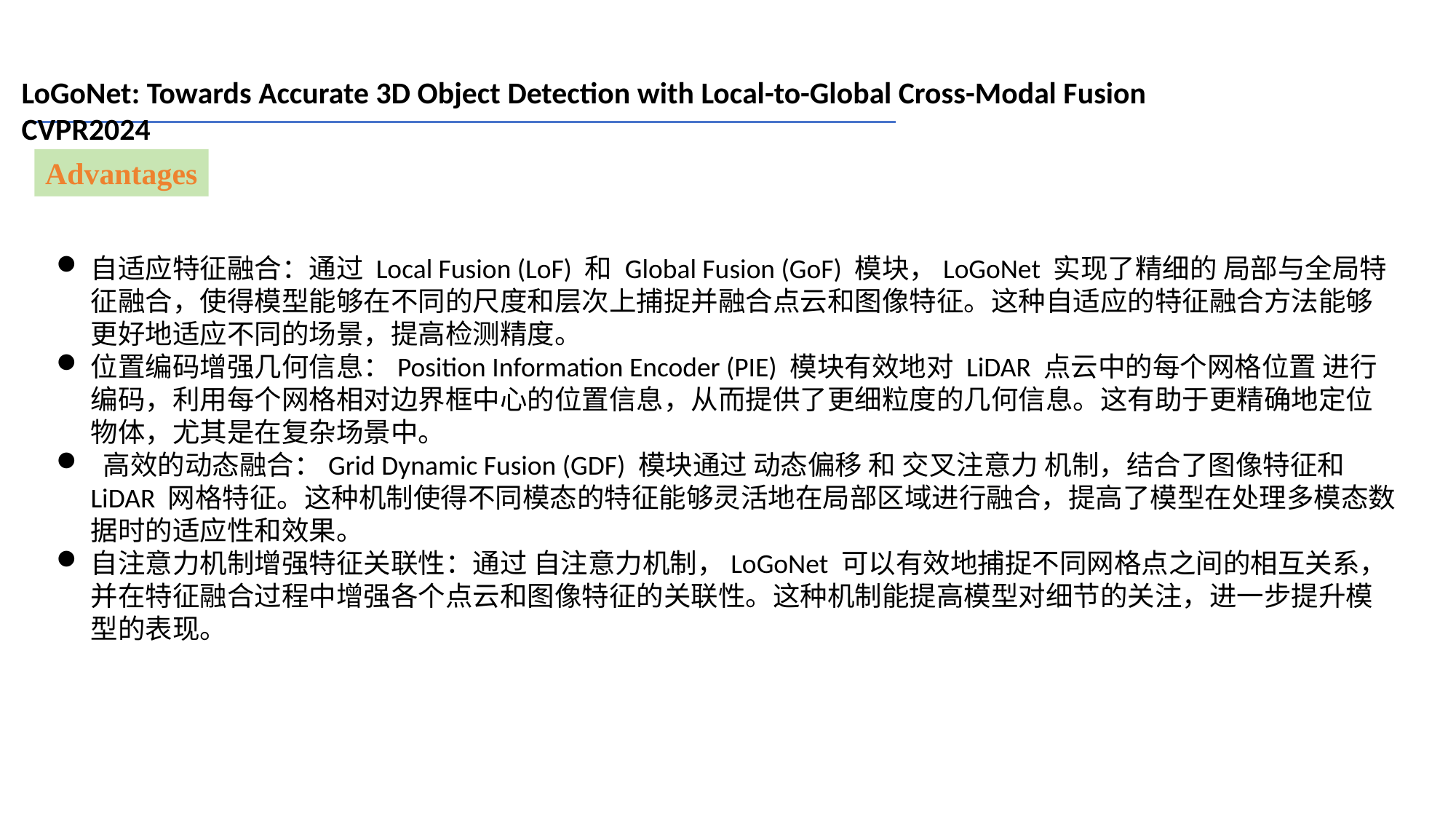

LoGoNet: Towards Accurate 3D Object Detection with Local-to-Global Cross-Modal Fusion                       CVPR2024
Advantages
自适应特征融合：通过 Local Fusion (LoF) 和 Global Fusion (GoF) 模块，LoGoNet 实现了精细的 局部与全局特征融合，使得模型能够在不同的尺度和层次上捕捉并融合点云和图像特征。这种自适应的特征融合方法能够更好地适应不同的场景，提高检测精度。
位置编码增强几何信息：Position Information Encoder (PIE) 模块有效地对 LiDAR 点云中的每个网格位置 进行编码，利用每个网格相对边界框中心的位置信息，从而提供了更细粒度的几何信息。这有助于更精确地定位物体，尤其是在复杂场景中。
 高效的动态融合：Grid Dynamic Fusion (GDF) 模块通过 动态偏移 和 交叉注意力 机制，结合了图像特征和 LiDAR 网格特征。这种机制使得不同模态的特征能够灵活地在局部区域进行融合，提高了模型在处理多模态数据时的适应性和效果。
自注意力机制增强特征关联性：通过 自注意力机制，LoGoNet 可以有效地捕捉不同网格点之间的相互关系，并在特征融合过程中增强各个点云和图像特征的关联性。这种机制能提高模型对细节的关注，进一步提升模型的表现。